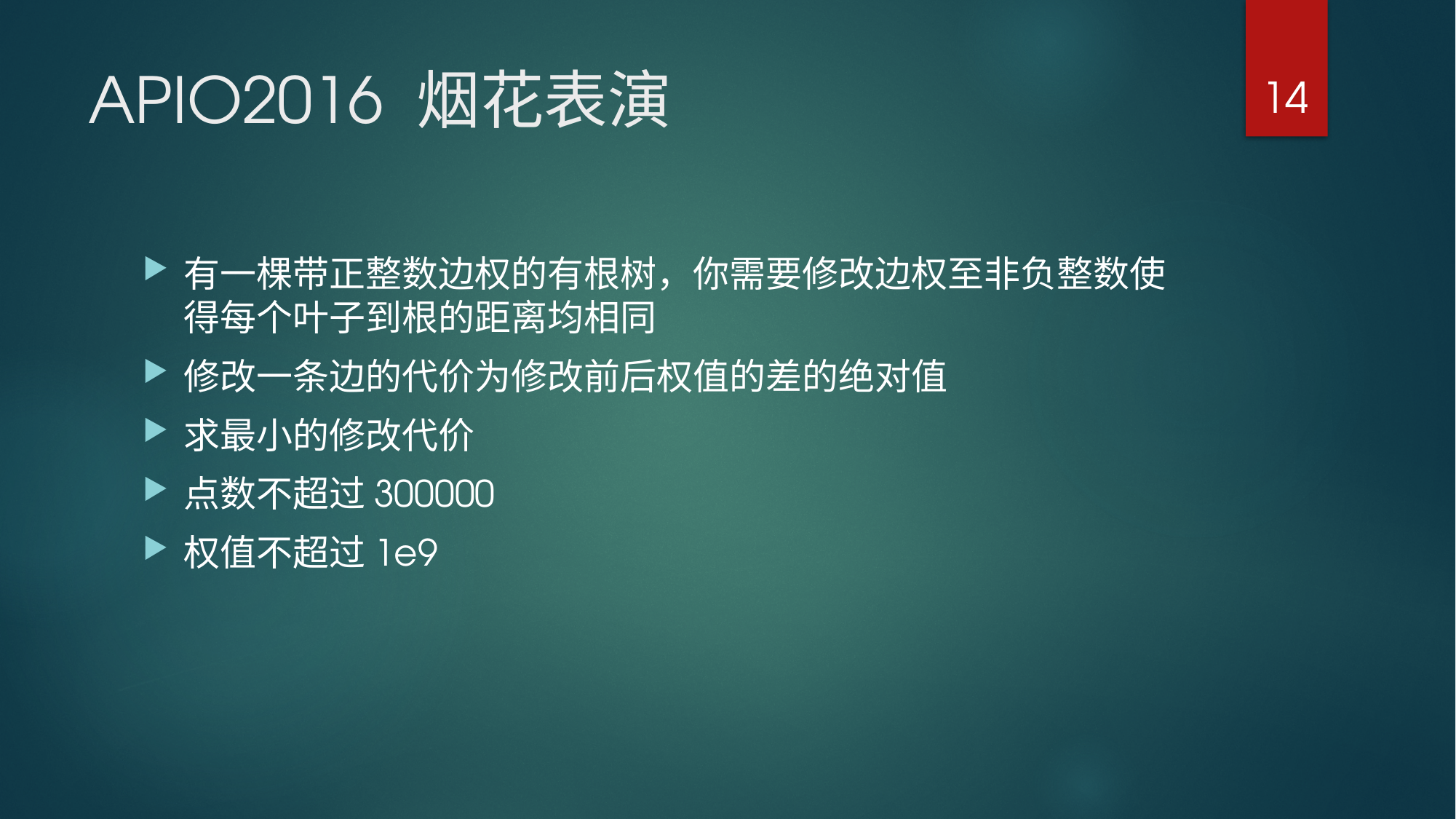

14
# APIO2016 烟花表演
有一棵带正整数边权的有根树，你需要修改边权至非负整数使得每个叶子到根的距离均相同
修改一条边的代价为修改前后权值的差的绝对值
求最小的修改代价
点数不超过300000
权值不超过1e9